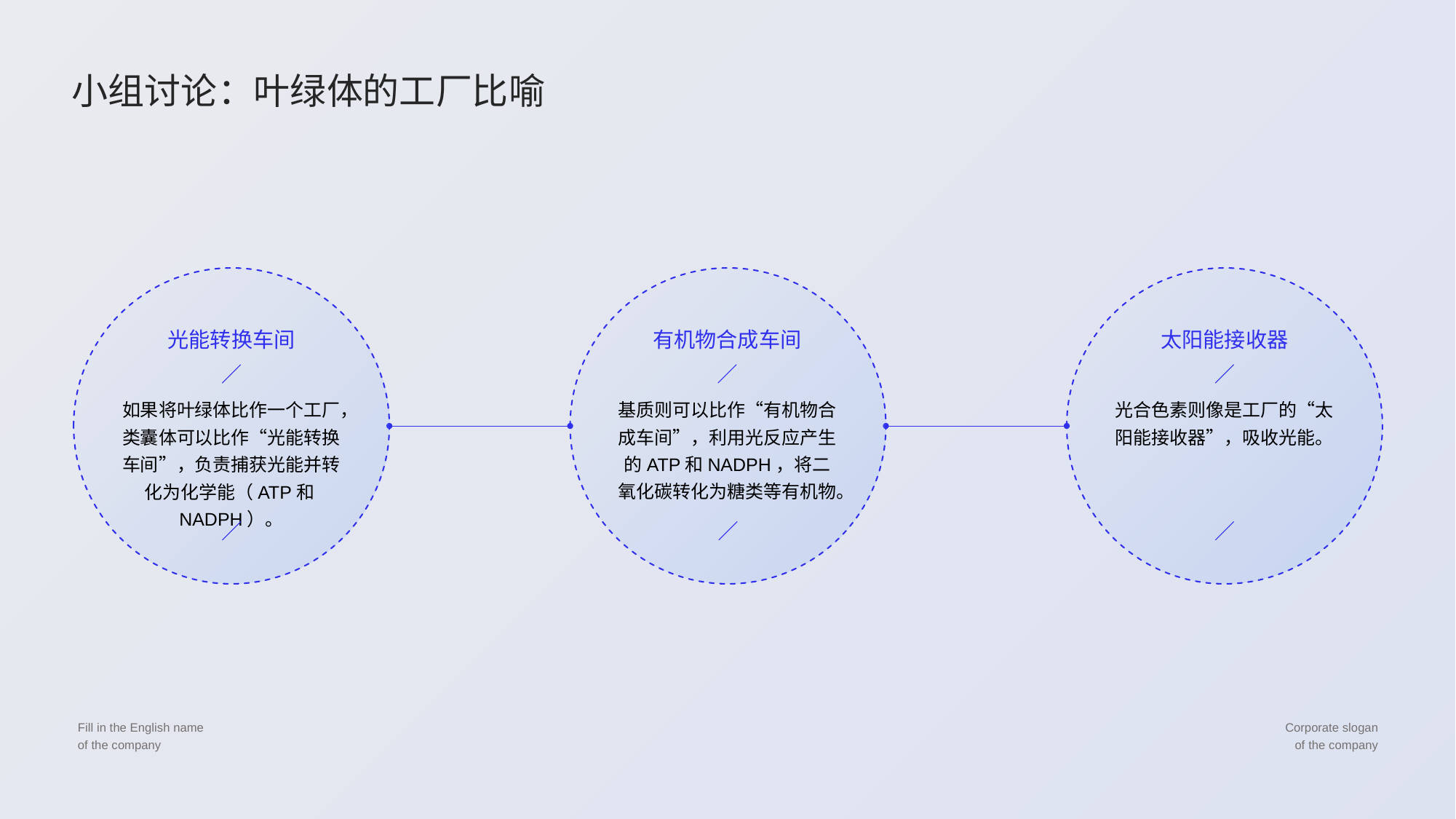

小组讨论：叶绿体的工厂比喻

光能转换车间
有机物合成车间
太阳能接收器
如果将叶绿体比作一个工厂，类囊体可以比作“光能转换车间”，负责捕获光能并转化为化学能（ATP和NADPH）。
基质则可以比作“有机物合成车间”，利用光反应产生的ATP和NADPH，将二氧化碳转化为糖类等有机物。
光合色素则像是工厂的“太阳能接收器”，吸收光能。
Fill in the English name
of the company
Corporate slogan
of the company